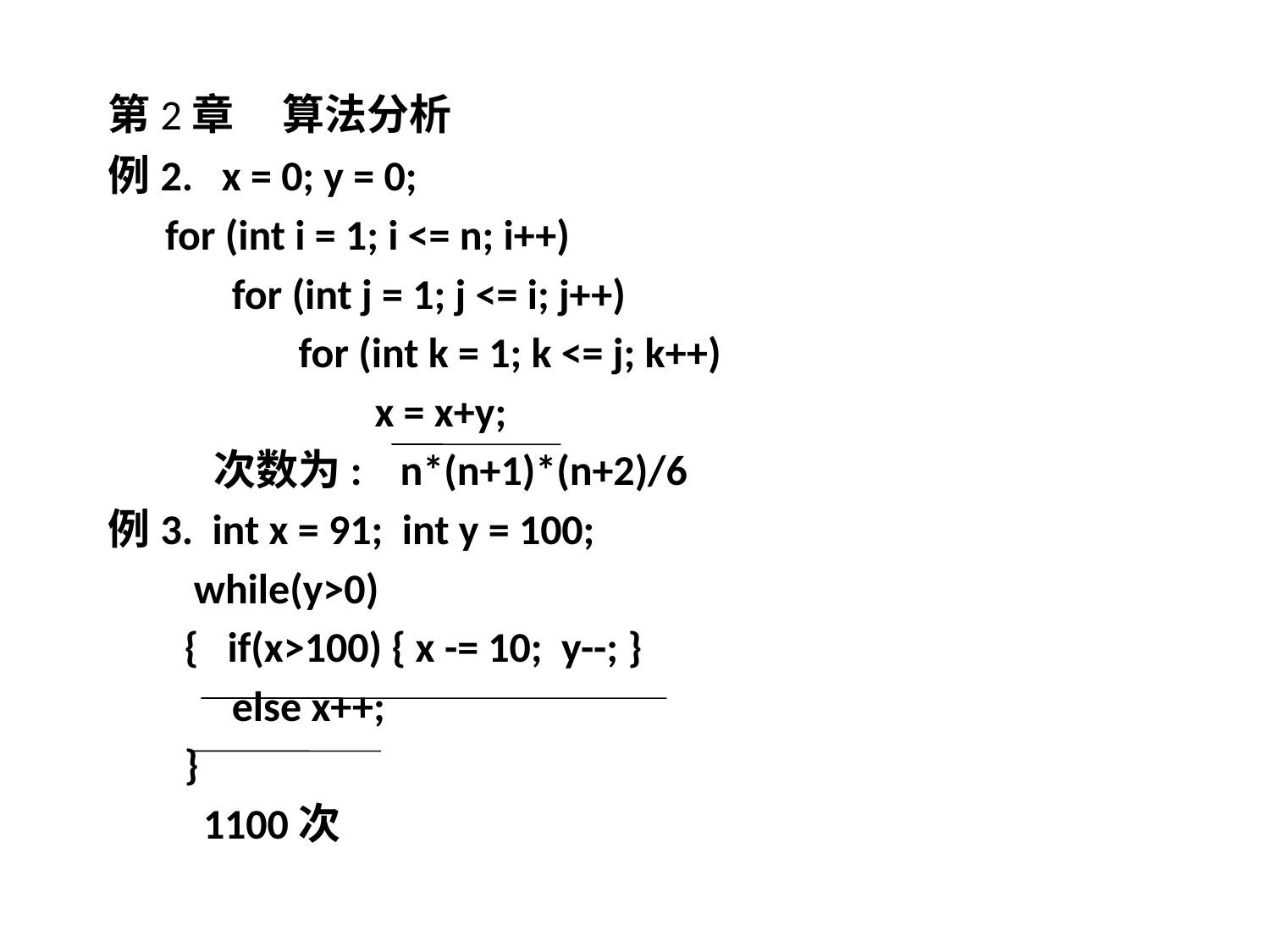

# 第2章     算法分析
例2.   x = 0; y = 0;
      for (int i = 1; i <= n; i++)
             for (int j = 1; j <= i; j++)
                    for (int k = 1; k <= j; k++)
                            x = x+y;
          次数为:    n*(n+1)*(n+2)/6
例3.  int x = 91;  int y = 100;
         while(y>0)
        {   if(x>100) { x -= 10;  y--; }
             else x++;
        }
          1100次